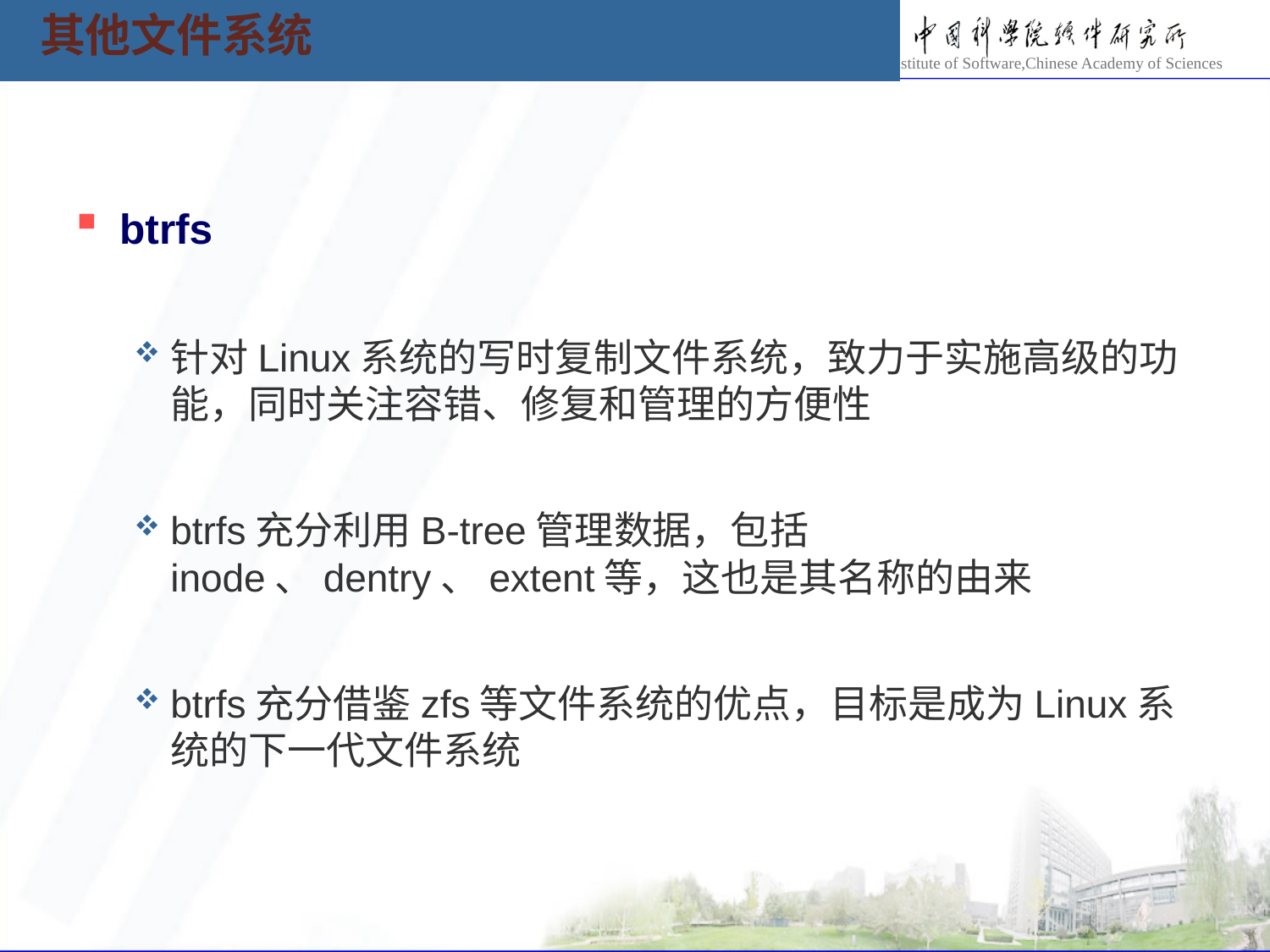

其他文件系统
btrfs

针对Linux系统的写时复制文件系统，致力于实施高级的功能，同时关注容错、修复和管理的方便性

btrfs充分利用B-tree管理数据，包括inode、dentry、extent等，这也是其名称的由来

btrfs充分借鉴zfs等文件系统的优点，目标是成为Linux系统的下一代文件系统